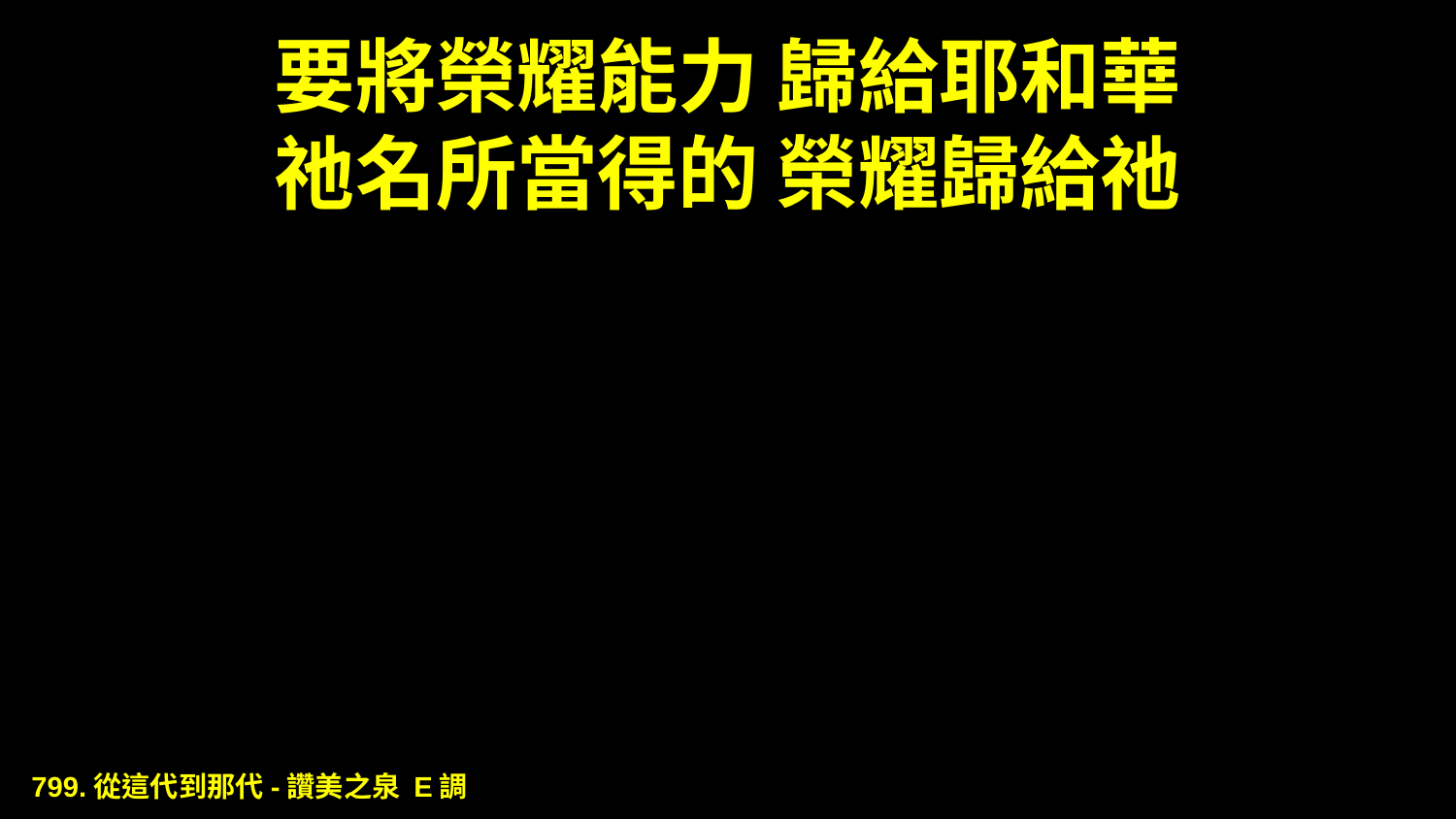

# 要將榮耀能力 歸給耶和華 祂名所當得的 榮耀歸給祂
799.從這代到那代-讚美之泉 E調